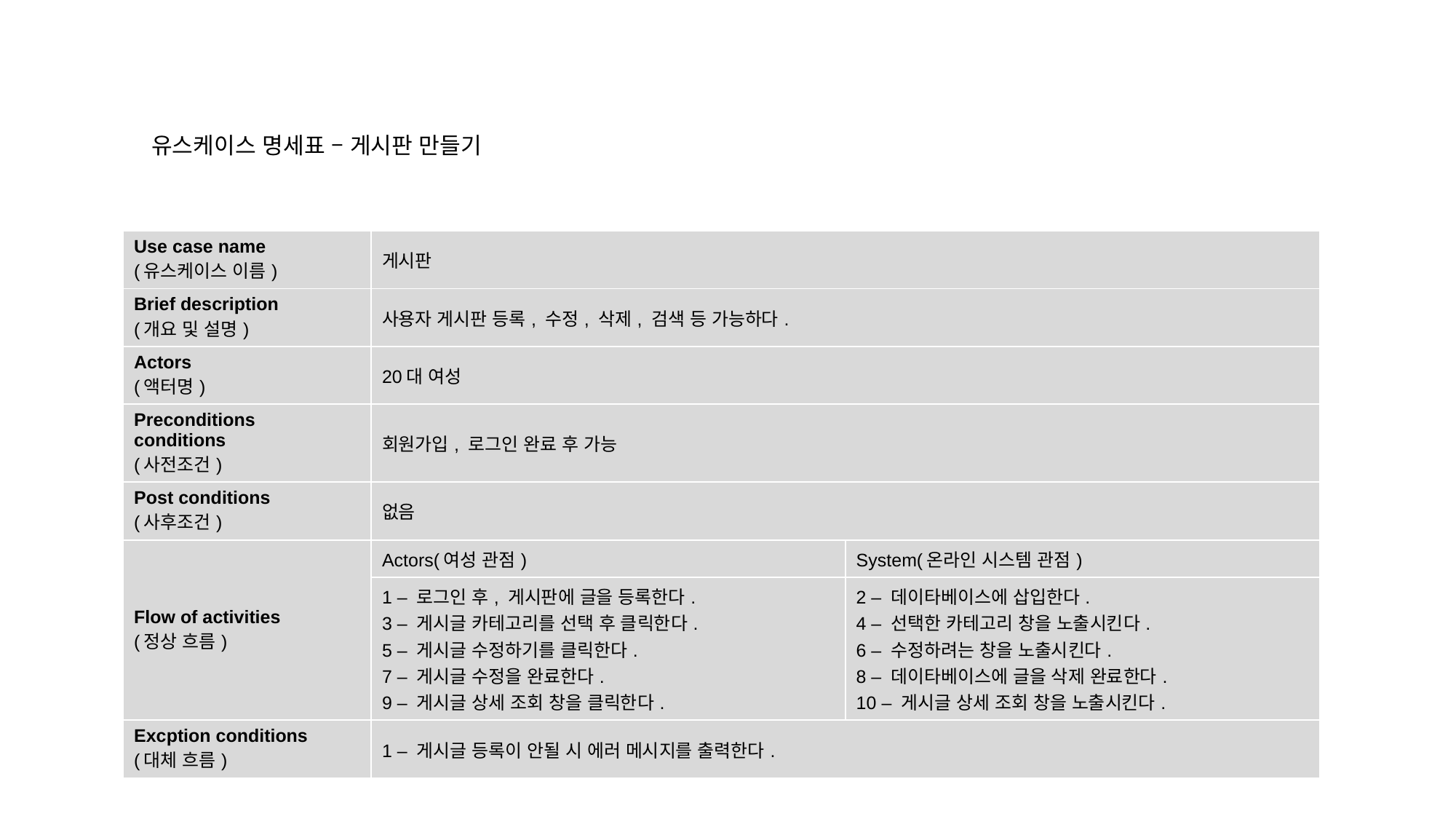

유스케이스 명세표 – 게시판 만들기
| Use case name (유스케이스 이름) | 게시판 |  |
| --- | --- | --- |
| Brief description (개요 및 설명) | 사용자 게시판 등록, 수정, 삭제, 검색 등 가능하다. |  |
| Actors (액터명) | 20대 여성 |  |
| Preconditions conditions (사전조건) | 회원가입, 로그인 완료 후 가능 |  |
| Post conditions (사후조건) | 없음 |  |
| Flow of activities (정상 흐름) | Actors(여성 관점) | System(온라인 시스템 관점) |
|  | 1 – 로그인 후, 게시판에 글을 등록한다. 3 – 게시글 카테고리를 선택 후 클릭한다. 5 – 게시글 수정하기를 클릭한다. 7 – 게시글 수정을 완료한다. 9 – 게시글 상세 조회 창을 클릭한다. | 2 – 데이타베이스에 삽입한다. 4 – 선택한 카테고리 창을 노출시킨다. 6 – 수정하려는 창을 노출시킨다. 8 – 데이타베이스에 글을 삭제 완료한다. 10 – 게시글 상세 조회 창을 노출시킨다. |
| Excption conditions (대체 흐름) | 1 – 게시글 등록이 안될 시 에러 메시지를 출력한다. |  |